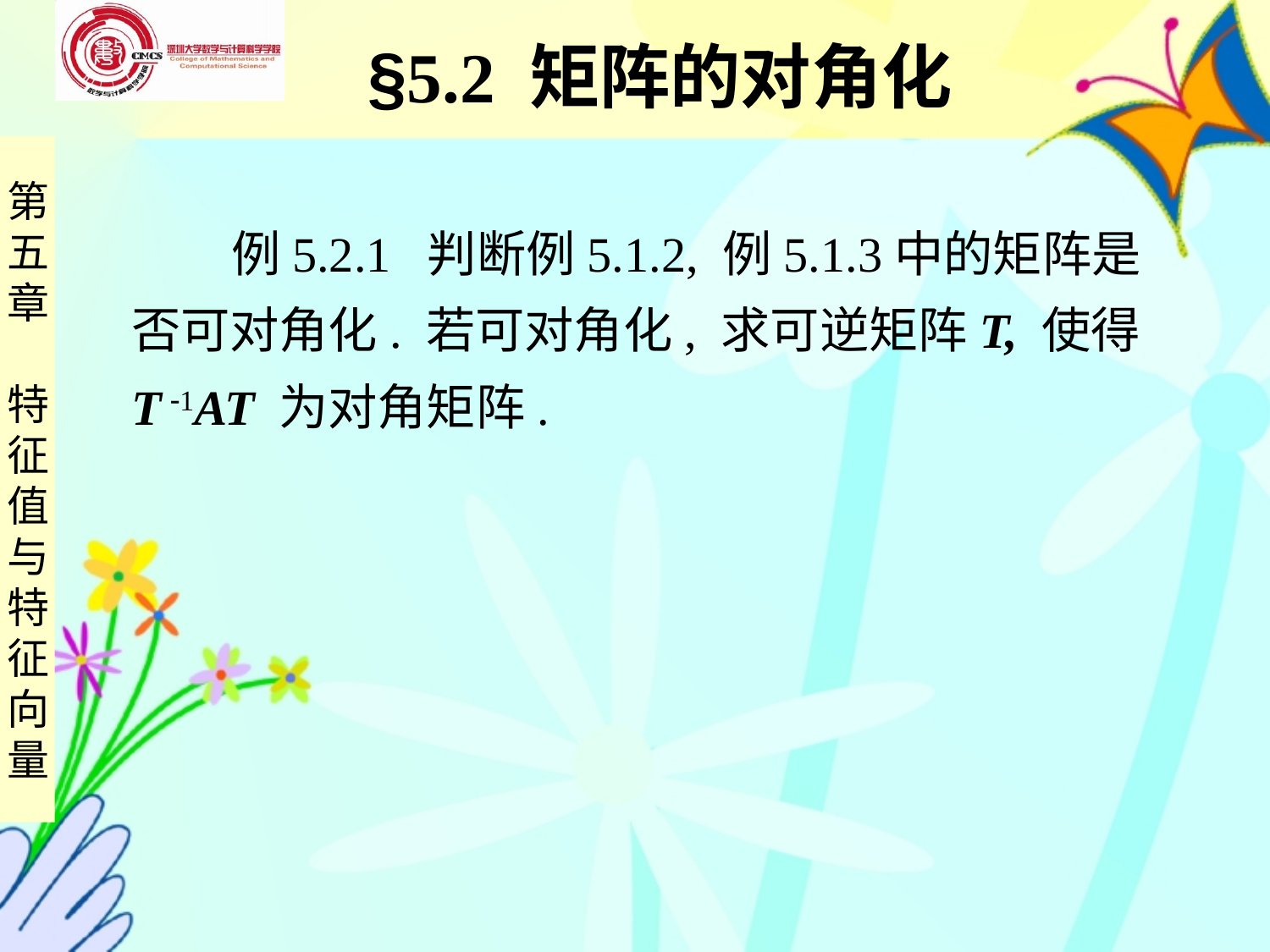

§5.2 矩阵的对角化
        例5.2.1  判断例5.1.2, 例5.1.3中的矩阵是否可对角化. 若可对角化, 求可逆矩阵T, 使得 T  −1AT 为对角矩阵.